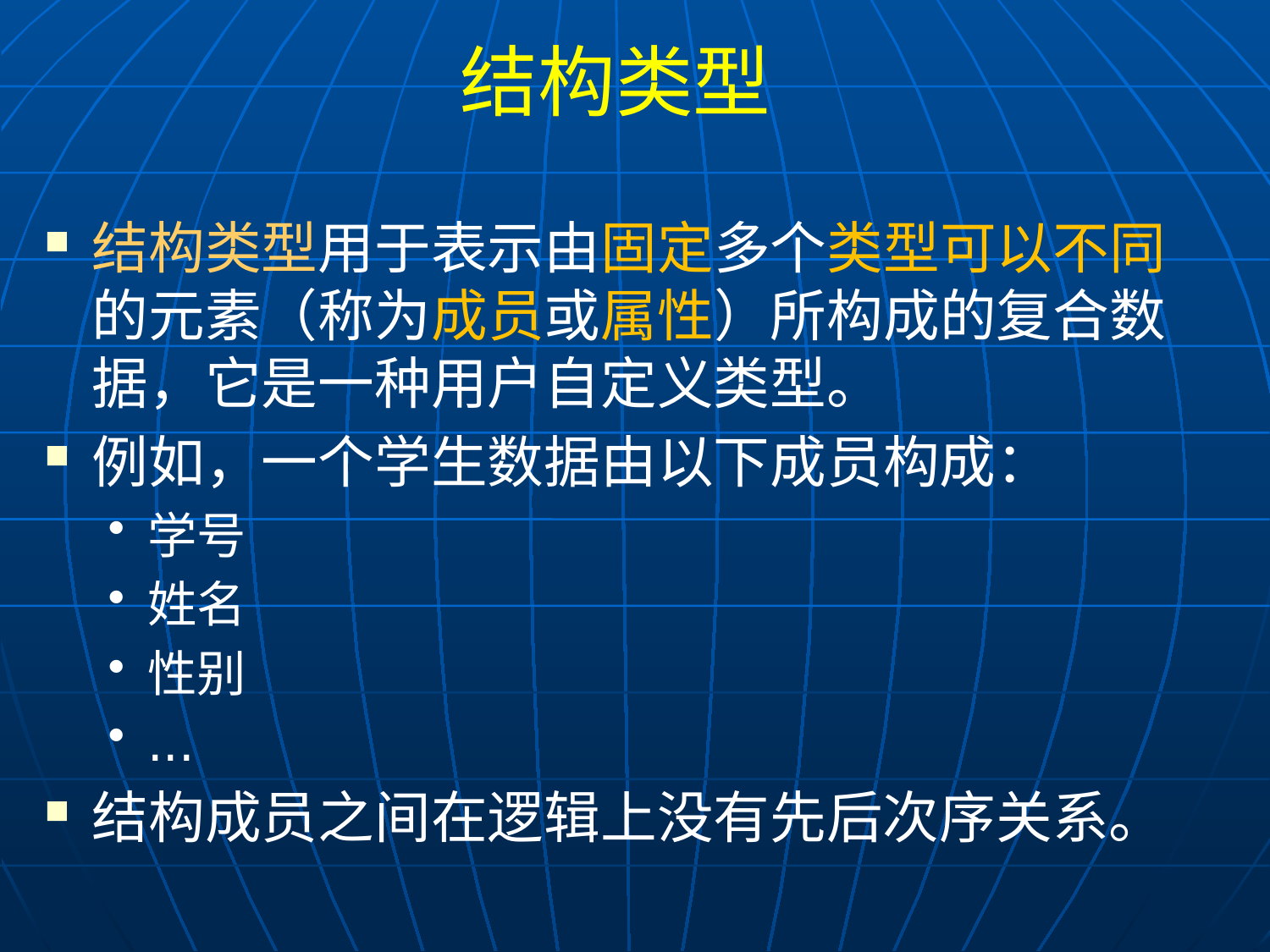

# 结构类型
结构类型用于表示由固定多个类型可以不同的元素（称为成员或属性）所构成的复合数据，它是一种用户自定义类型。
例如，一个学生数据由以下成员构成：
学号
姓名
性别
...
结构成员之间在逻辑上没有先后次序关系。